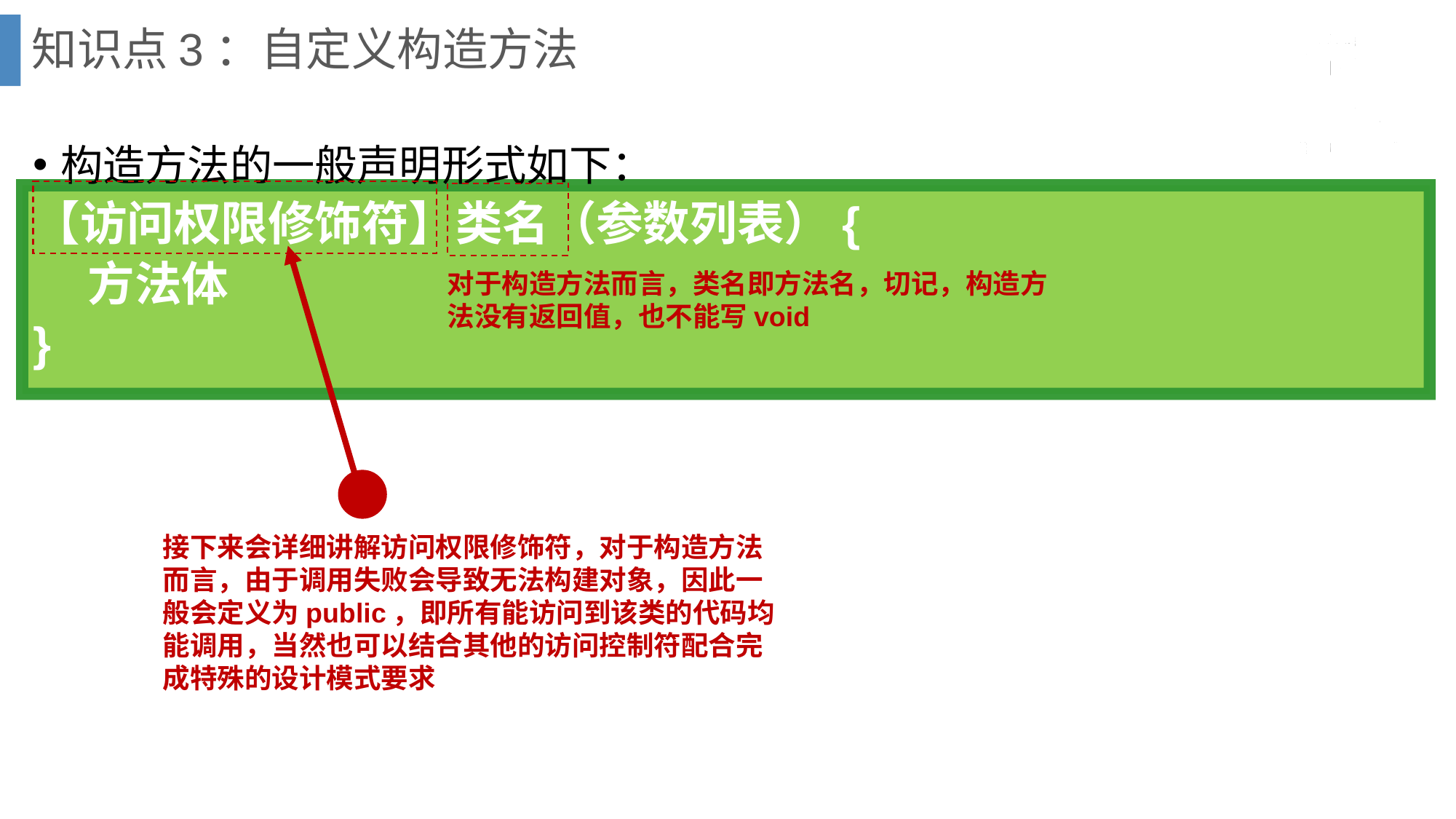

# 知识点3：自定义构造方法
构造方法的一般声明形式如下：
【访问权限修饰符】类名（参数列表）{
方法体
}

对于构造方法而言，类名即方法名，切记，构造方法没有返回值，也不能写void

接下来会详细讲解访问权限修饰符，对于构造方法而言，由于调用失败会导致无法构建对象，因此一般会定义为public，即所有能访问到该类的代码均能调用，当然也可以结合其他的访问控制符配合完成特殊的设计模式要求